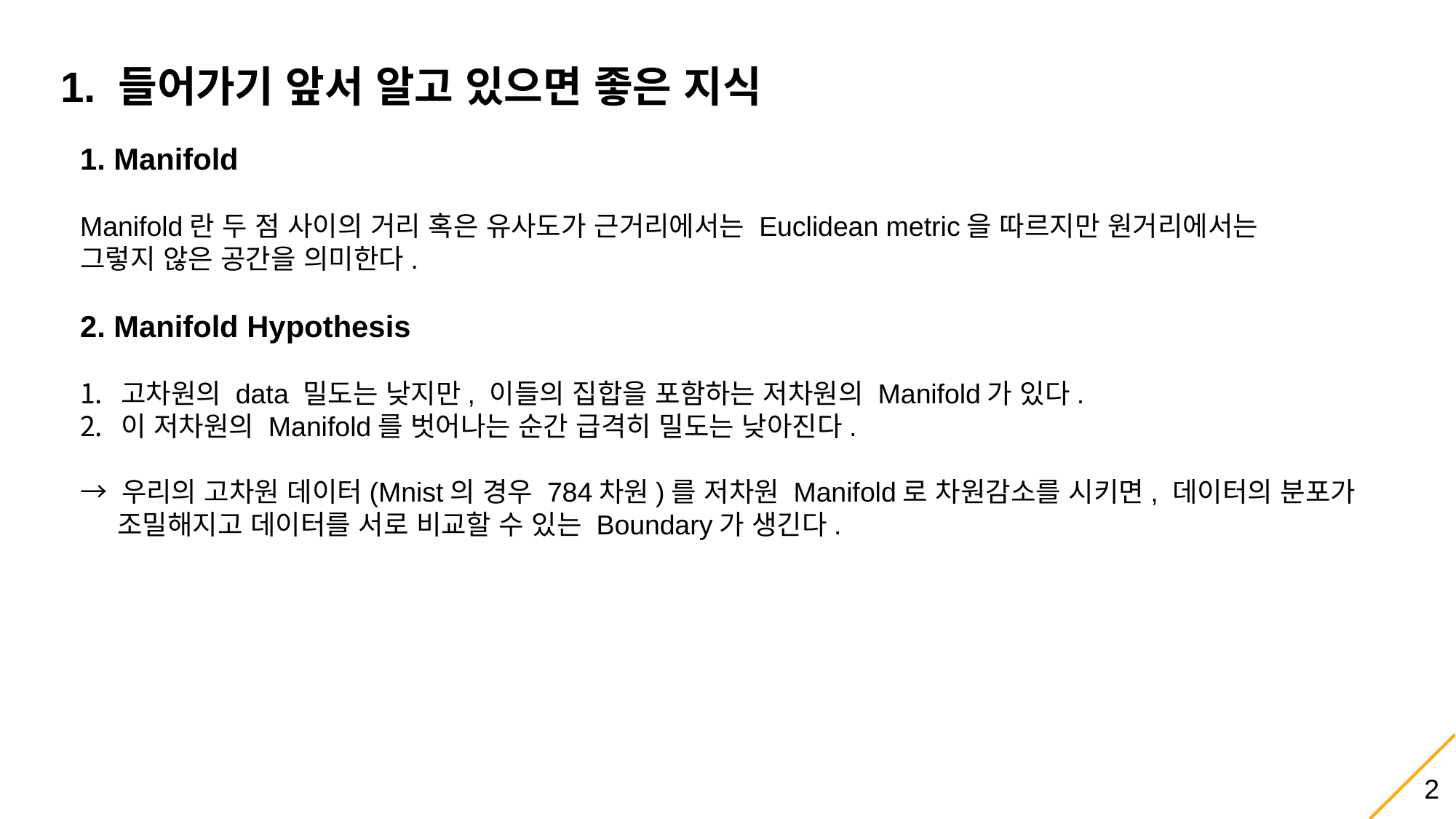

1. 들어가기 앞서 알고 있으면 좋은 지식
1. Manifold

Manifold란 두 점 사이의 거리 혹은 유사도가 근거리에서는 Euclidean metric을 따르지만 원거리에서는
그렇지 않은 공간을 의미한다.

2. Manifold Hypothesis

고차원의 data 밀도는 낮지만, 이들의 집합을 포함하는 저차원의 Manifold가 있다.
이 저차원의 Manifold를 벗어나는 순간 급격히 밀도는 낮아진다.

→ 우리의 고차원 데이터(Mnist의 경우 784차원)를 저차원 Manifold로 차원감소를 시키면, 데이터의 분포가
    조밀해지고 데이터를 서로 비교할 수 있는 Boundary가 생긴다.
2